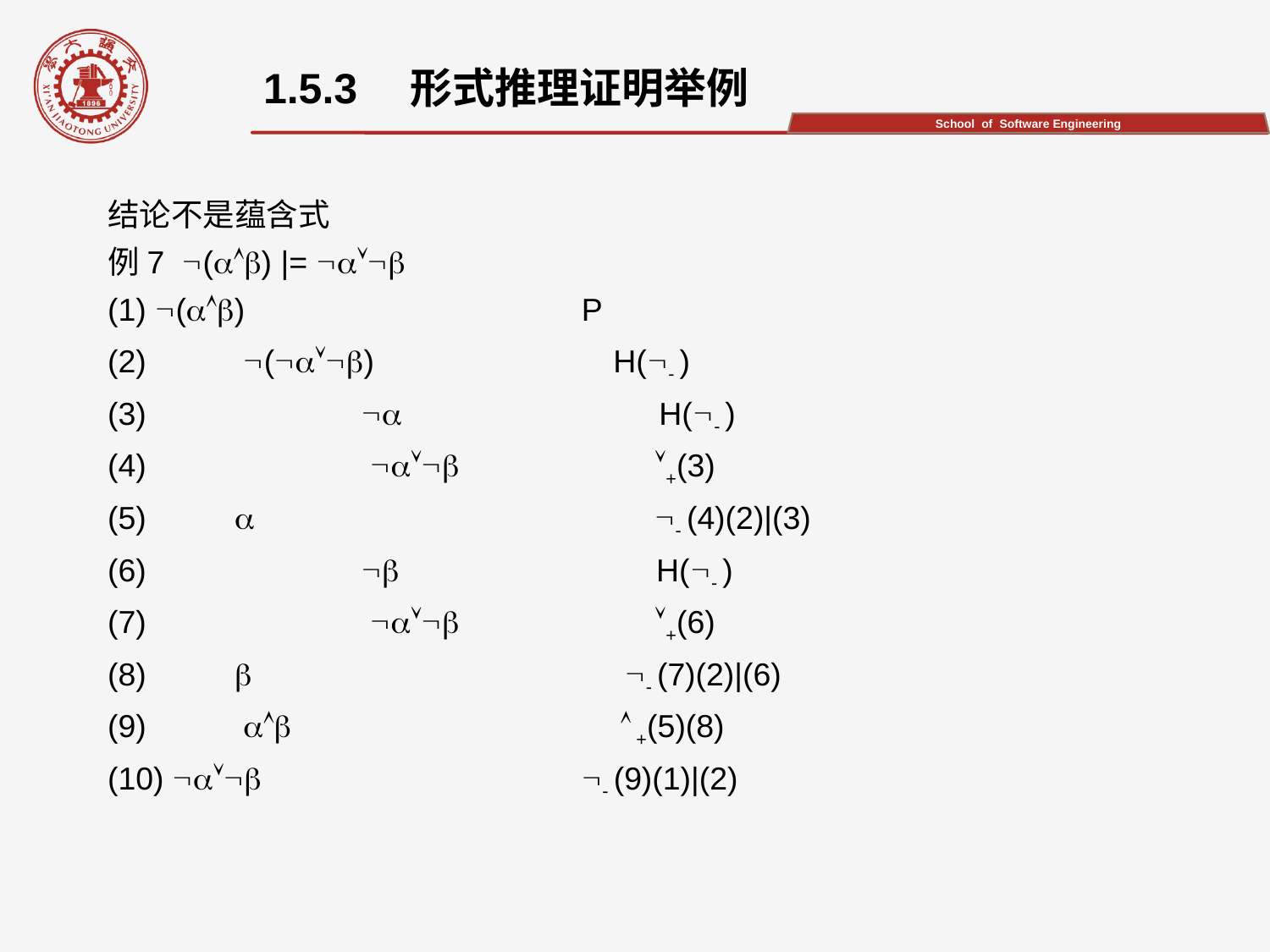

1.5.3　形式推理证明举例
结论不是蕴含式
例7  ¬(α∧β) |= ¬α∨¬β
(1) ¬(α∧β)                                      P
(2)	 ¬(¬α∨¬β)                           H(¬- )
(3)		¬α                             H(¬- )
(4)		 ¬α∨¬β                      ∨+(3)
(5)	α	                                 ¬- (4)(2)|(3)
(6)		¬β                             H(¬- )
(7)		 ¬α∨¬β                      ∨+(6)
(8)	β                                          ¬- (7)(2)|(6)
(9)	 α∧β                                     ∧ +(5)(8)
(10) ¬α∨¬β                                    ¬- (9)(1)|(2)